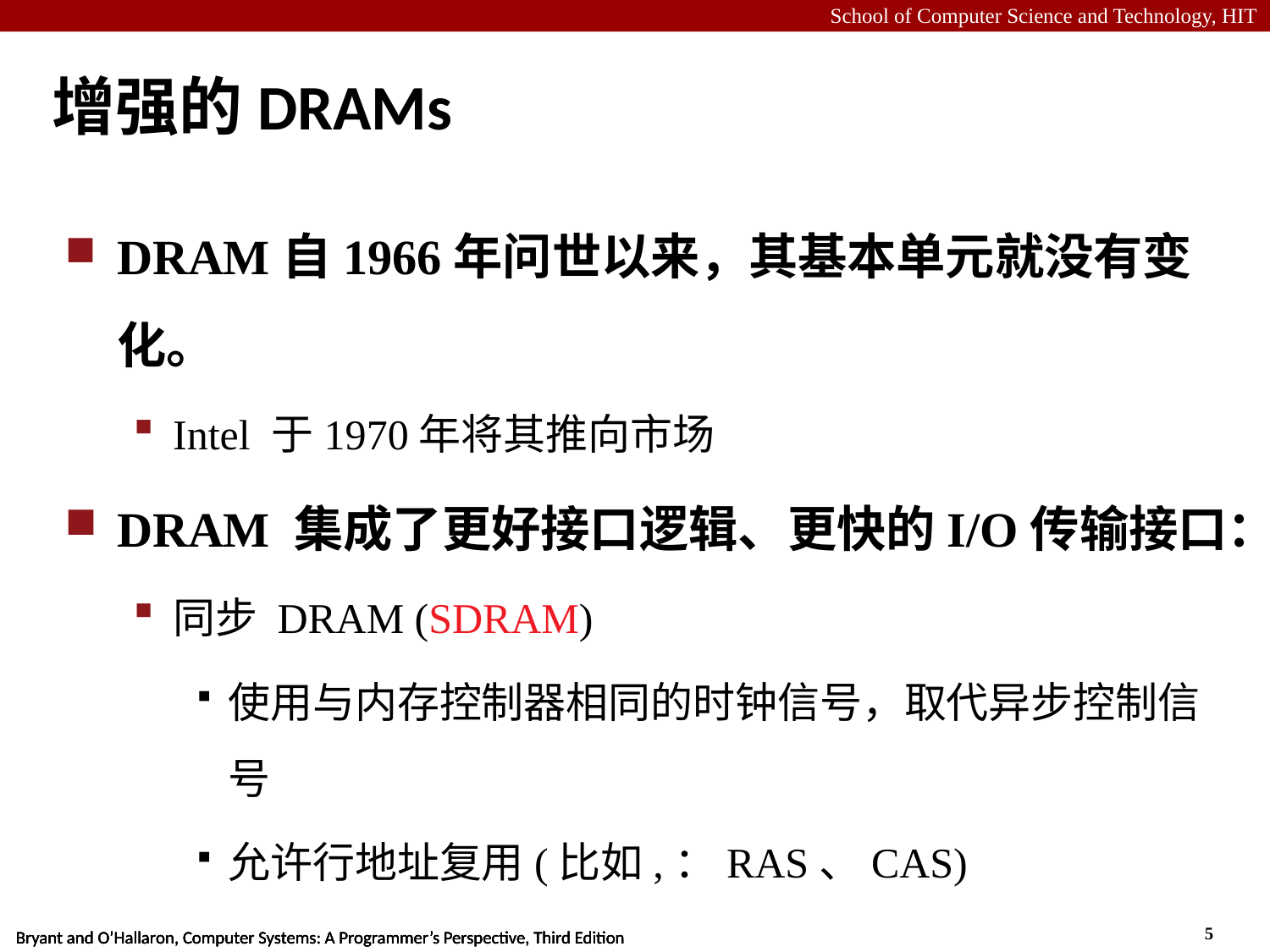

# 增强的DRAMs
DRAM自1966年问世以来，其基本单元就没有变化。
Intel 于1970年将其推向市场
DRAM 集成了更好接口逻辑、更快的I/O传输接口：
同步 DRAM (SDRAM)
使用与内存控制器相同的时钟信号，取代异步控制信号
允许行地址复用(比如,：RAS、CAS)